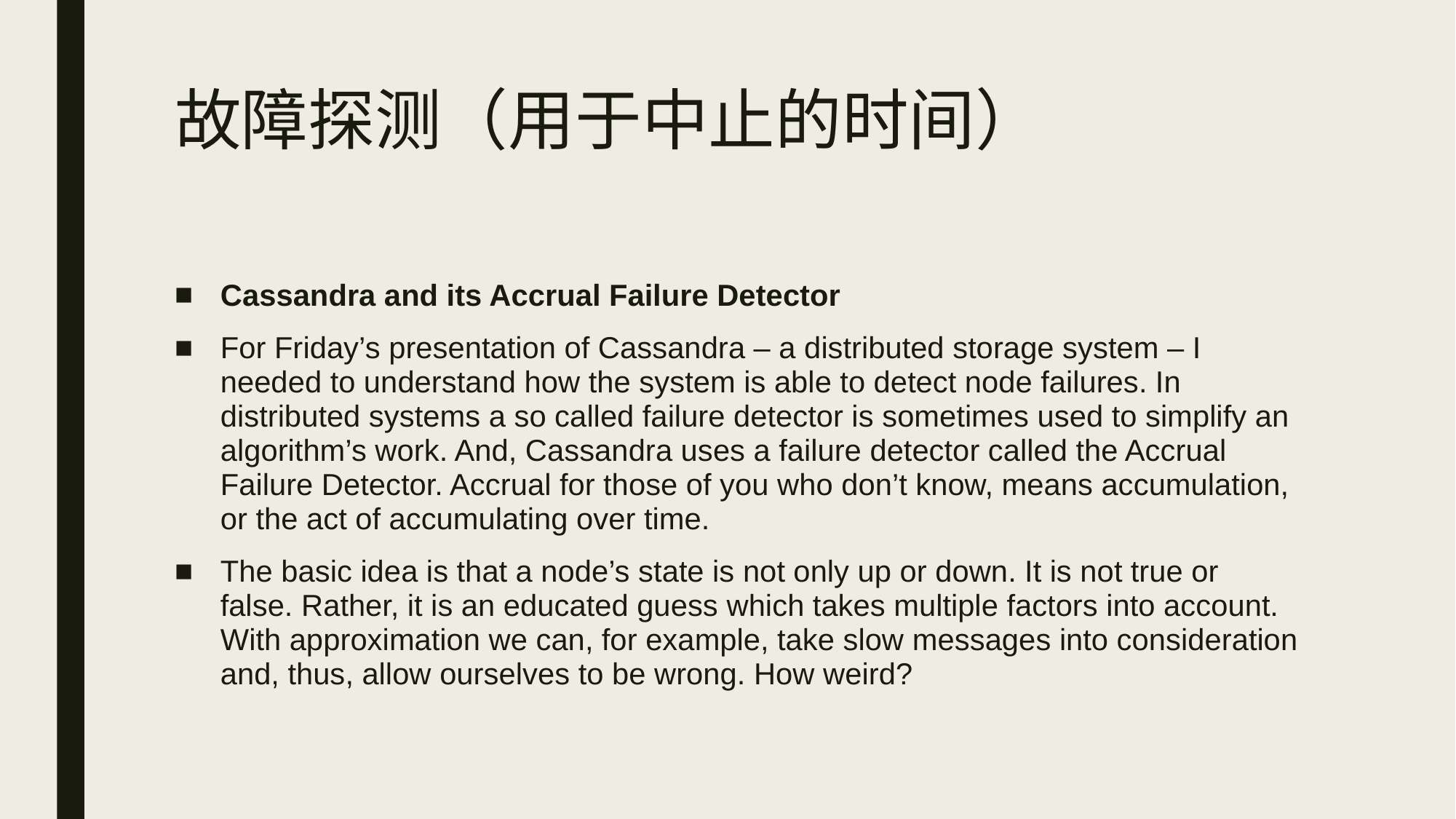

# 故障探测（用于中止的时间）
Cassandra and its Accrual Failure Detector
For Friday’s presentation of Cassandra – a distributed storage system – I needed to understand how the system is able to detect node failures. In distributed systems a so called failure detector is sometimes used to simplify an algorithm’s work. And, Cassandra uses a failure detector called the Accrual Failure Detector. Accrual for those of you who don’t know, means accumulation, or the act of accumulating over time.
The basic idea is that a node’s state is not only up or down. It is not true or false. Rather, it is an educated guess which takes multiple factors into account. With approximation we can, for example, take slow messages into consideration and, thus, allow ourselves to be wrong. How weird?